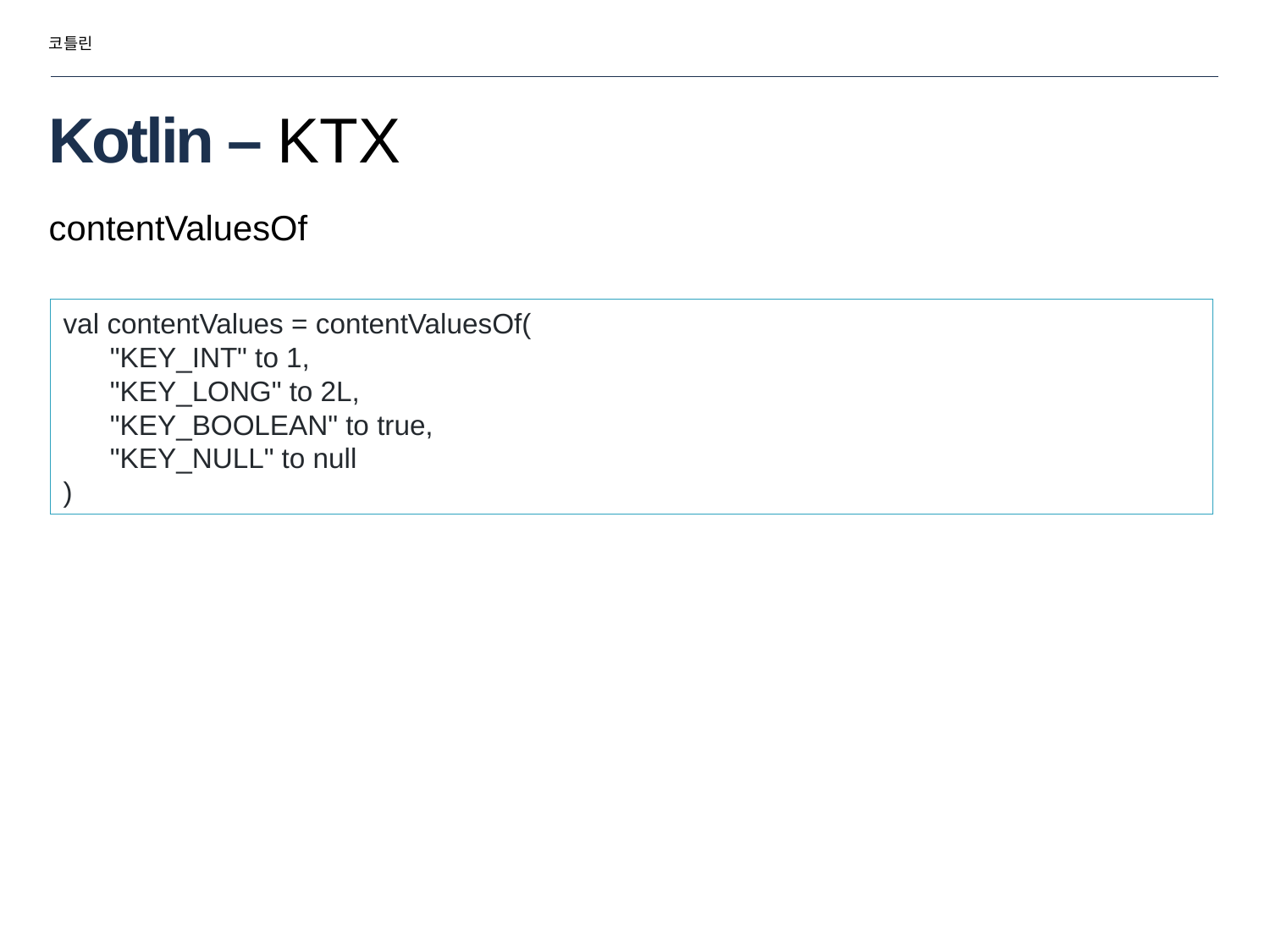

코틀린
# Kotlin – KTX
contentValuesOf
val contentValues = contentValuesOf(
      "KEY_INT" to 1,
      "KEY_LONG" to 2L,
      "KEY_BOOLEAN" to true,
      "KEY_NULL" to null
)